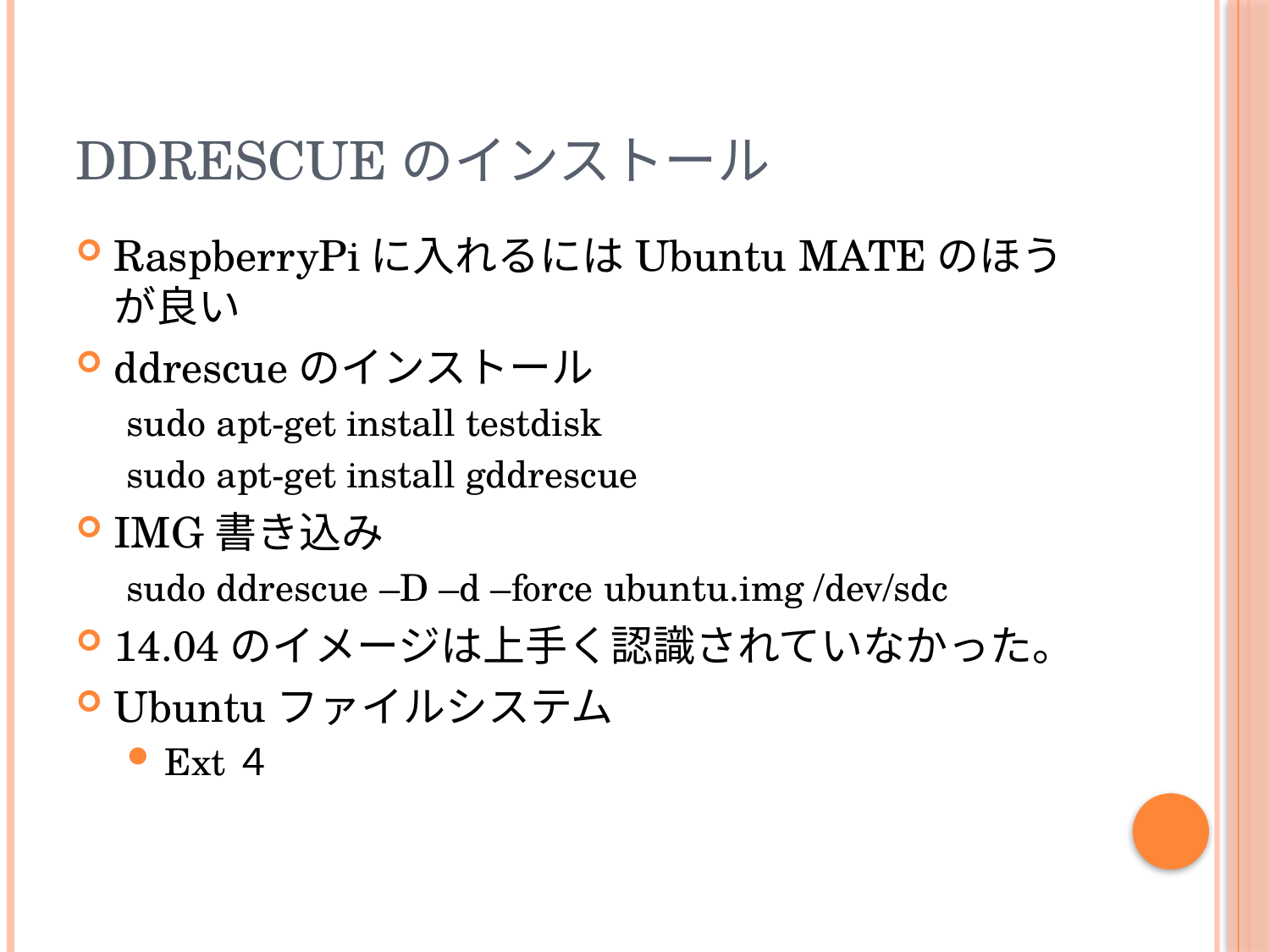

# ddrescueのインストール
RaspberryPiに入れるにはUbuntu MATEのほうが良い
ddrescueのインストール
sudo apt-get install testdisk
sudo apt-get install gddrescue
IMG書き込み
sudo ddrescue –D –d –force ubuntu.img /dev/sdc
14.04のイメージは上手く認識されていなかった。
Ubuntuファイルシステム
Ext４